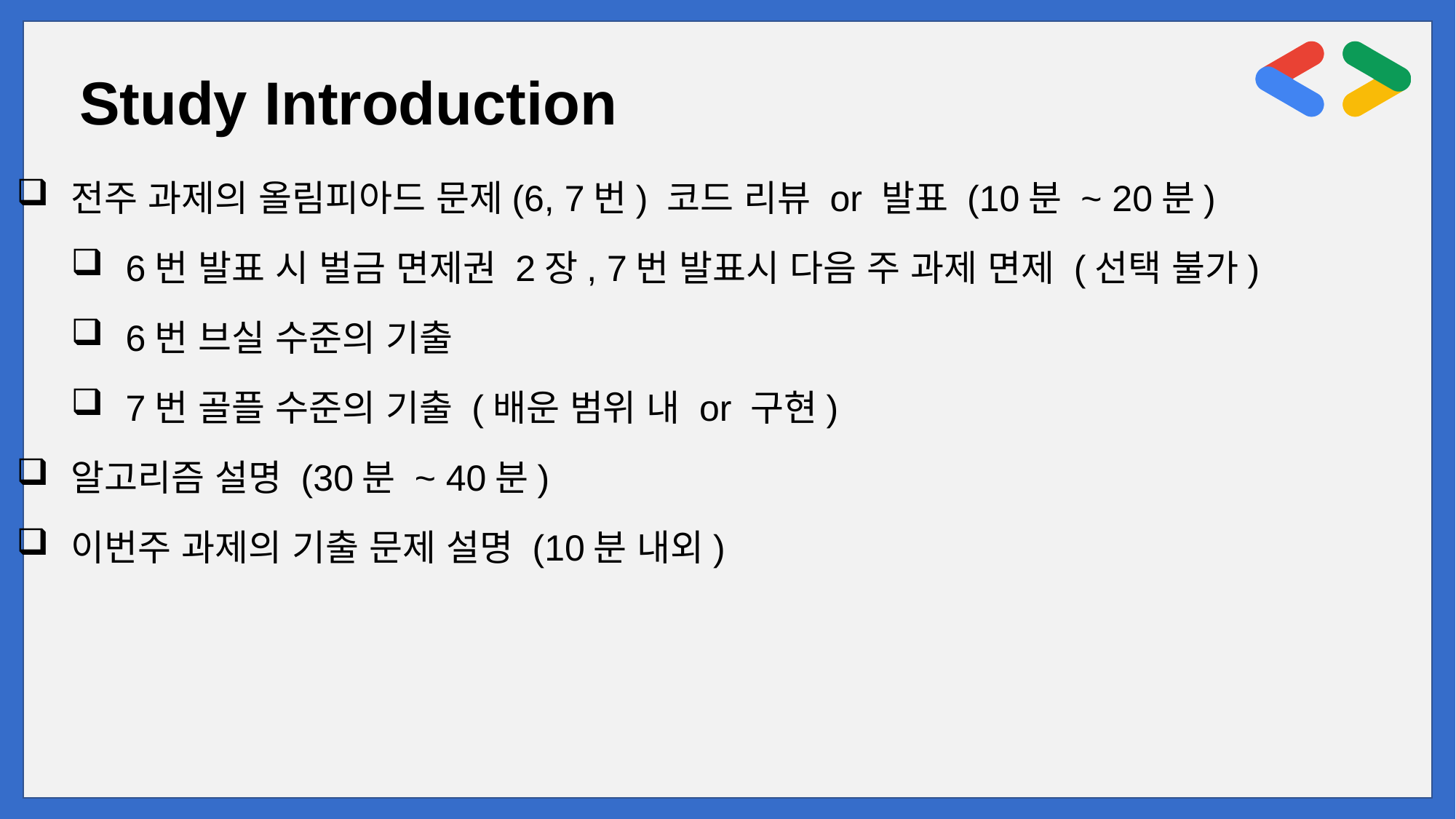

Study Introduction
전주 과제의 올림피아드 문제(6, 7번) 코드 리뷰 or 발표 (10분 ~ 20분)
6번 발표 시 벌금 면제권 2장, 7번 발표시 다음 주 과제 면제 (선택 불가)
6번 브실 수준의 기출
7번 골플 수준의 기출 (배운 범위 내 or 구현)
알고리즘 설명 (30분 ~ 40분)
이번주 과제의 기출 문제 설명 (10분 내외)